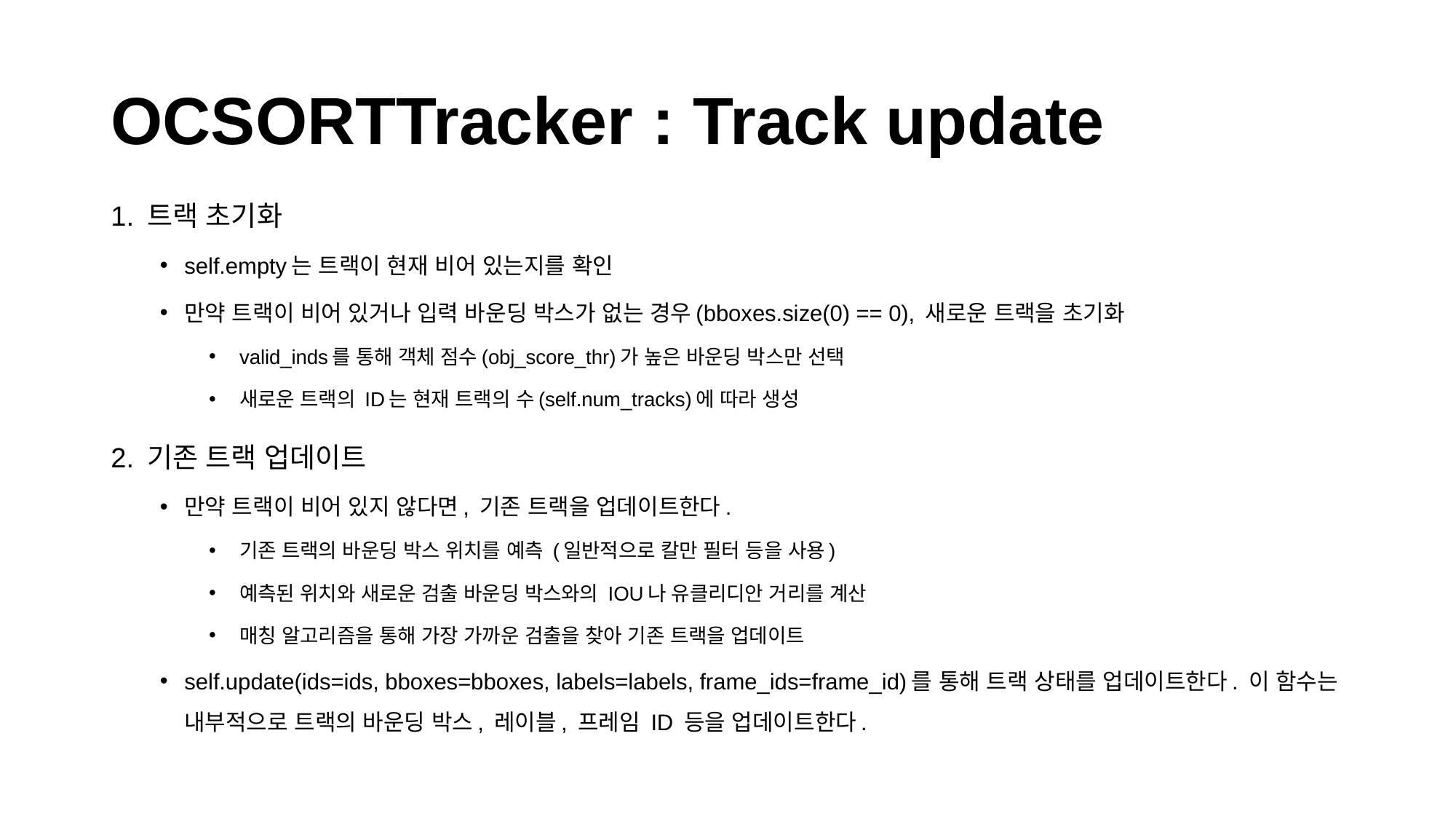

# OCSORTTracker : Track update
1. 트랙 초기화
self.empty는 트랙이 현재 비어 있는지를 확인
만약 트랙이 비어 있거나 입력 바운딩 박스가 없는 경우(bboxes.size(0) == 0), 새로운 트랙을 초기화
valid_inds를 통해 객체 점수(obj_score_thr)가 높은 바운딩 박스만 선택
새로운 트랙의 ID는 현재 트랙의 수(self.num_tracks)에 따라 생성
2. 기존 트랙 업데이트
만약 트랙이 비어 있지 않다면, 기존 트랙을 업데이트한다.
기존 트랙의 바운딩 박스 위치를 예측 (일반적으로 칼만 필터 등을 사용)
예측된 위치와 새로운 검출 바운딩 박스와의 IOU나 유클리디안 거리를 계산
매칭 알고리즘을 통해 가장 가까운 검출을 찾아 기존 트랙을 업데이트
self.update(ids=ids, bboxes=bboxes, labels=labels, frame_ids=frame_id)를 통해 트랙 상태를 업데이트한다. 이 함수는 내부적으로 트랙의 바운딩 박스, 레이블, 프레임 ID 등을 업데이트한다.